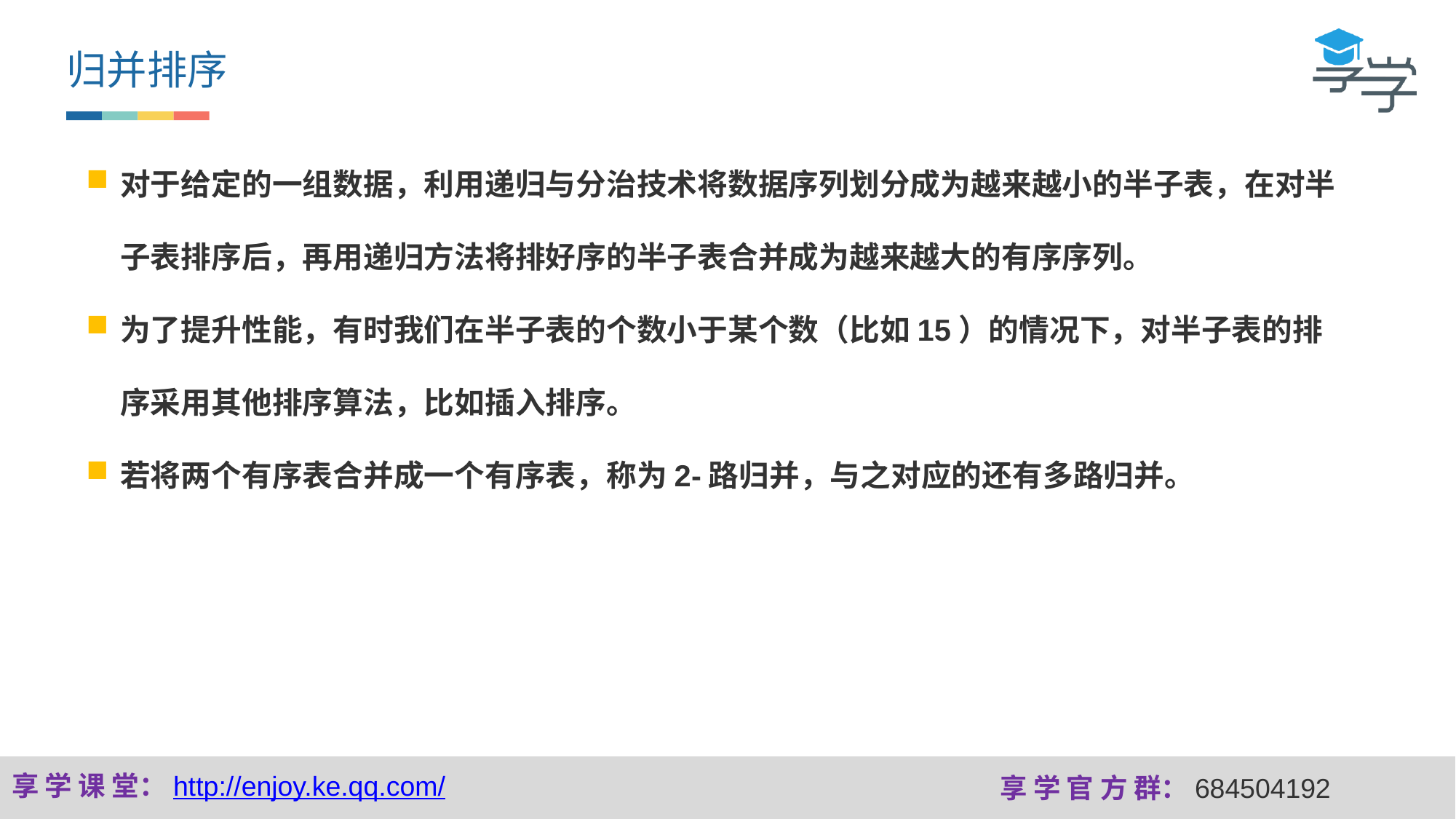

归并排序

对于给定的一组数据，利用递归与分治技术将数据序列划分成为越来越小的半子表，在对半子表排序后，再用递归方法将排好序的半子表合并成为越来越大的有序序列。
为了提升性能，有时我们在半子表的个数小于某个数（比如15）的情况下，对半子表的排序采用其他排序算法，比如插入排序。
若将两个有序表合并成一个有序表，称为2-路归并，与之对应的还有多路归并。